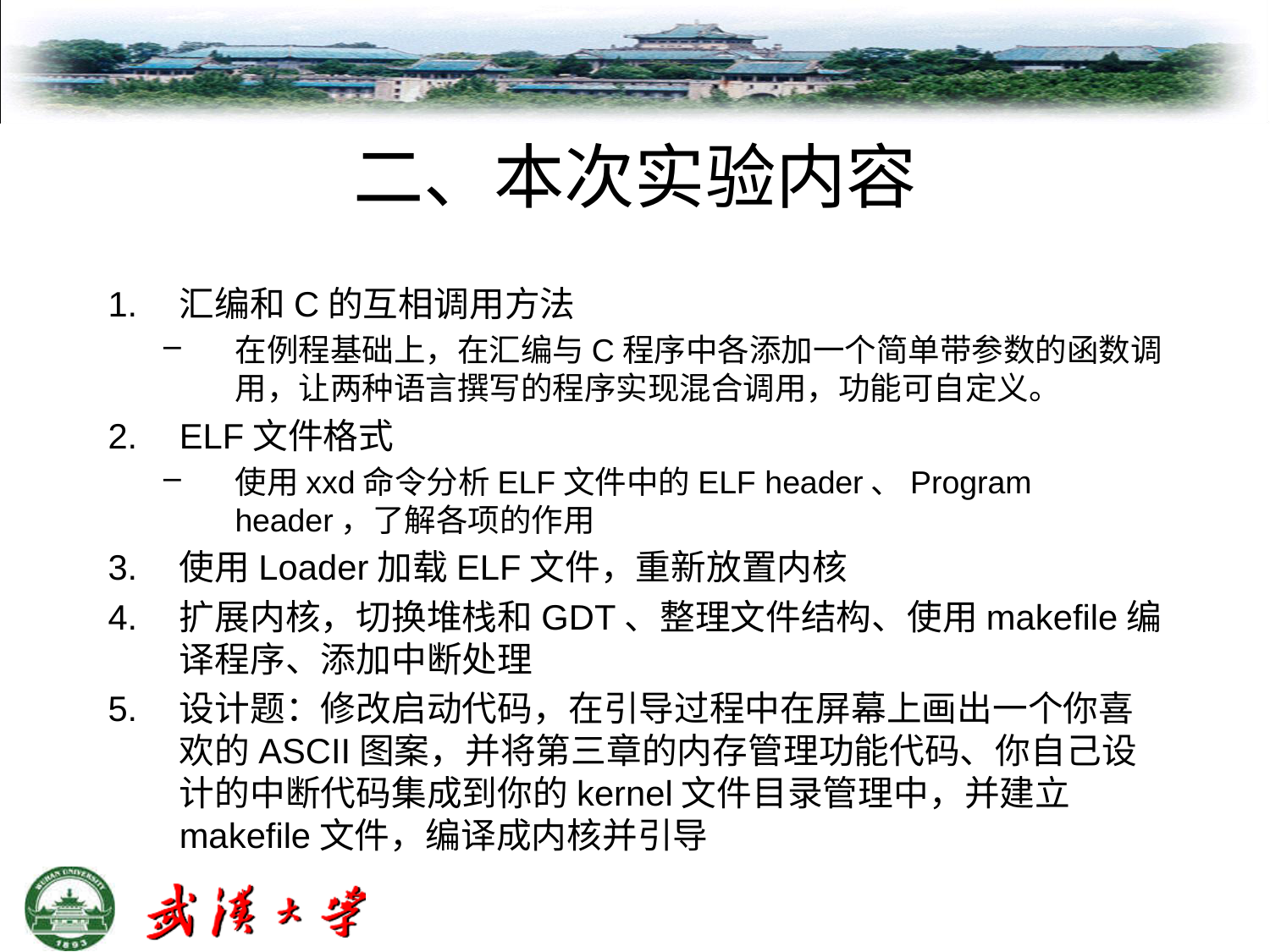

# 二、本次实验内容
汇编和C的互相调用方法
在例程基础上，在汇编与C程序中各添加一个简单带参数的函数调用，让两种语言撰写的程序实现混合调用，功能可自定义。
ELF文件格式
使用xxd命令分析ELF文件中的ELF header、Program header，了解各项的作用
使用Loader加载ELF文件，重新放置内核
扩展内核，切换堆栈和GDT、整理文件结构、使用makefile编译程序、添加中断处理
设计题：修改启动代码，在引导过程中在屏幕上画出一个你喜欢的ASCII图案，并将第三章的内存管理功能代码、你自己设计的中断代码集成到你的kernel文件目录管理中，并建立makefile文件，编译成内核并引导

4